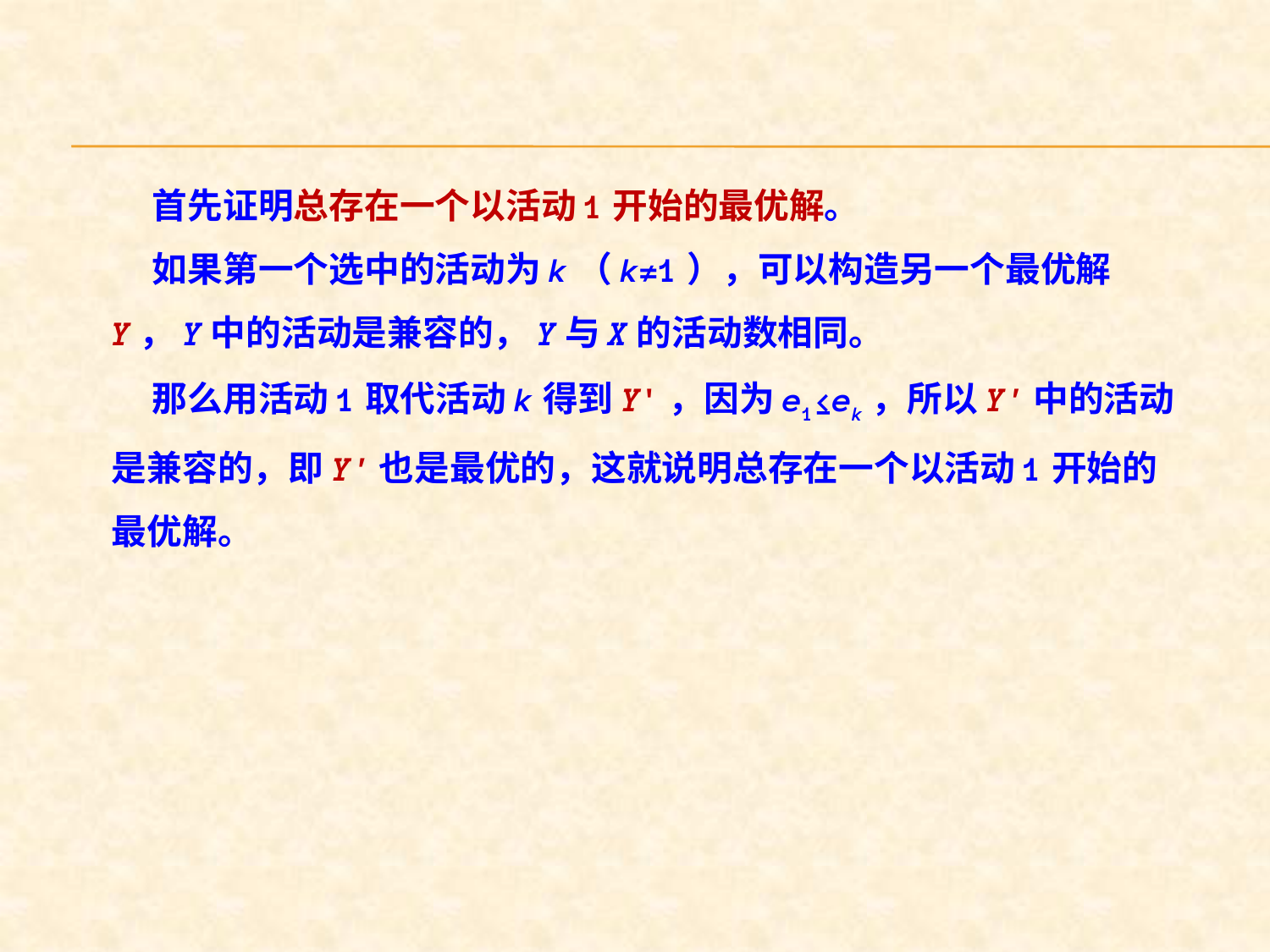

首先证明总存在一个以活动1开始的最优解。
    如果第一个选中的活动为k（k≠1），可以构造另一个最优解Y，Y中的活动是兼容的，Y与X的活动数相同。
    那么用活动1取代活动k得到Y'，因为e1≤ek，所以Y'中的活动是兼容的，即Y'也是最优的，这就说明总存在一个以活动1开始的最优解。